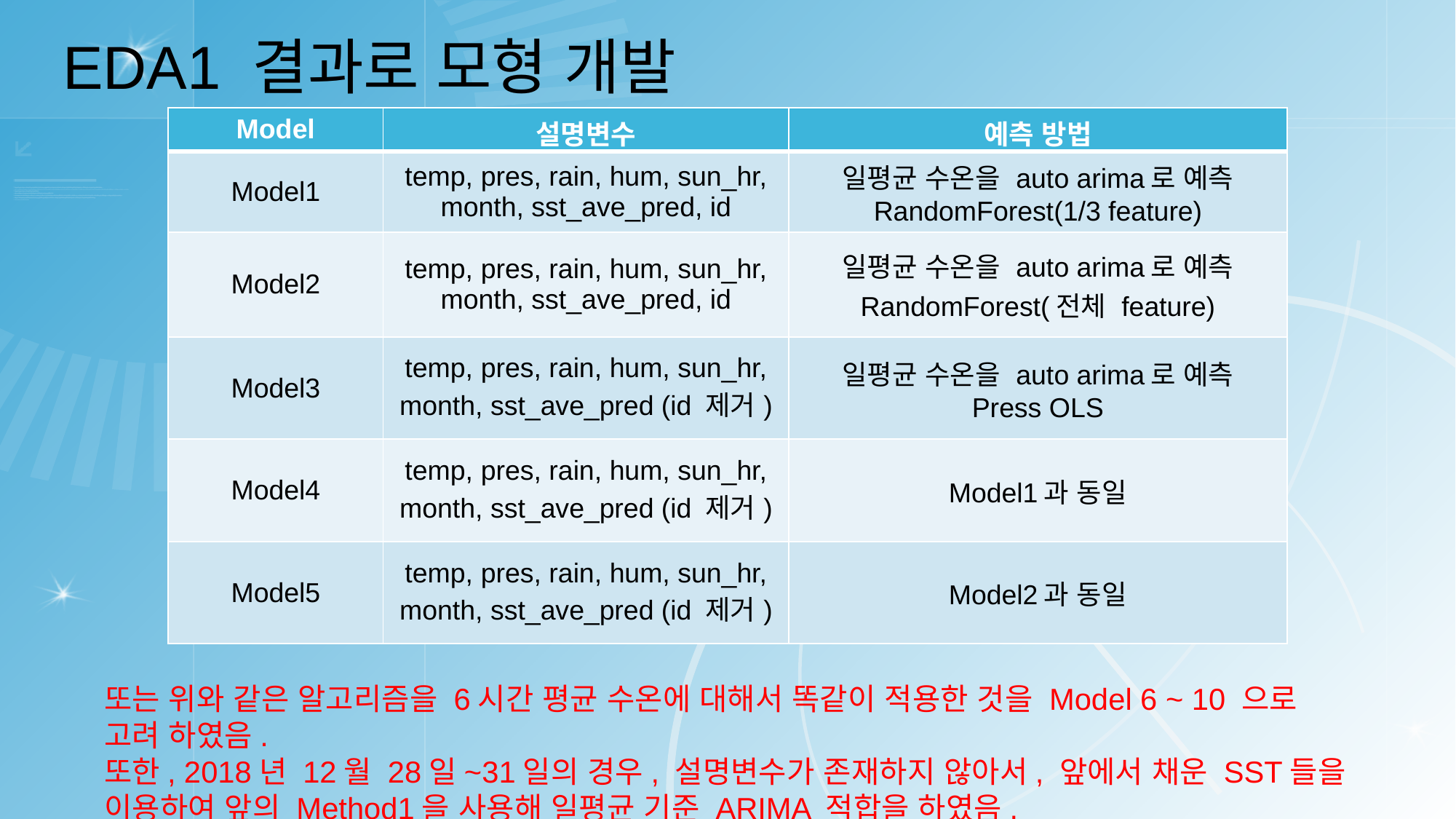

EDA1 결과로 모형 개발
| Model | 설명변수 | 예측 방법 |
| --- | --- | --- |
| Model1 | temp, pres, rain, hum, sun\_hr, month, sst\_ave\_pred, id | 일평균 수온을 auto arima로 예측 RandomForest(1/3 feature) |
| Model2 | temp, pres, rain, hum, sun\_hr, month, sst\_ave\_pred, id | 일평균 수온을 auto arima로 예측 RandomForest(전체 feature) |
| Model3 | temp, pres, rain, hum, sun\_hr, month, sst\_ave\_pred (id 제거) | 일평균 수온을 auto arima로 예측 Press OLS |
| Model4 | temp, pres, rain, hum, sun\_hr, month, sst\_ave\_pred (id 제거) | Model1과 동일 |
| Model5 | temp, pres, rain, hum, sun\_hr, month, sst\_ave\_pred (id 제거) | Model2과 동일 |
또는 위와 같은 알고리즘을 6시간 평균 수온에 대해서 똑같이 적용한 것을 Model 6 ~ 10 으로 고려 하였음.
또한, 2018년 12월 28일~31일의 경우, 설명변수가 존재하지 않아서, 앞에서 채운 SST들을 이용하여 앞의 Method1을 사용해 일평균 기준 ARIMA 적합을 하였음.